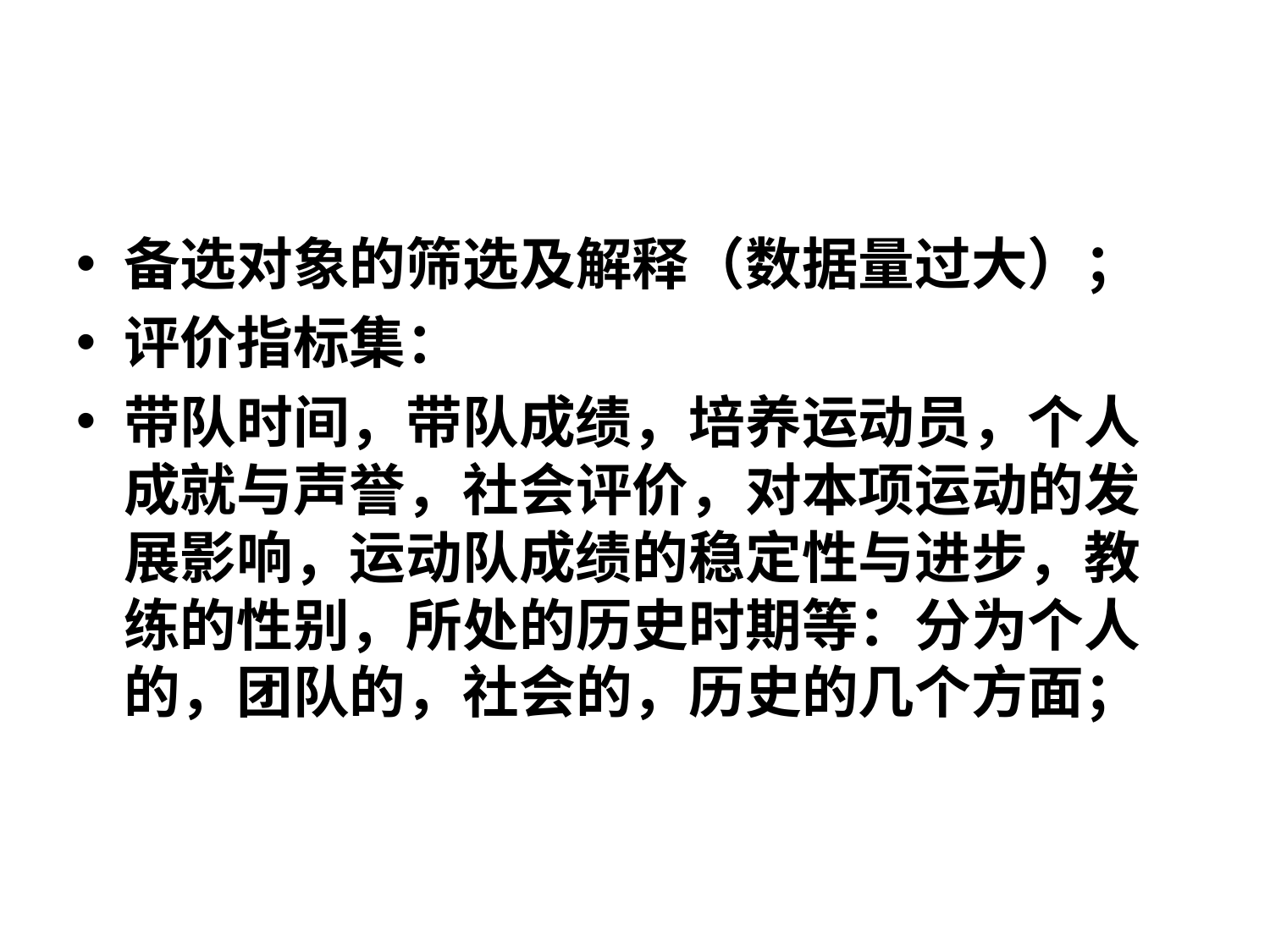

备选对象的筛选及解释（数据量过大）；
评价指标集：
带队时间，带队成绩，培养运动员，个人成就与声誉，社会评价，对本项运动的发展影响，运动队成绩的稳定性与进步，教练的性别，所处的历史时期等：分为个人的，团队的，社会的，历史的几个方面；